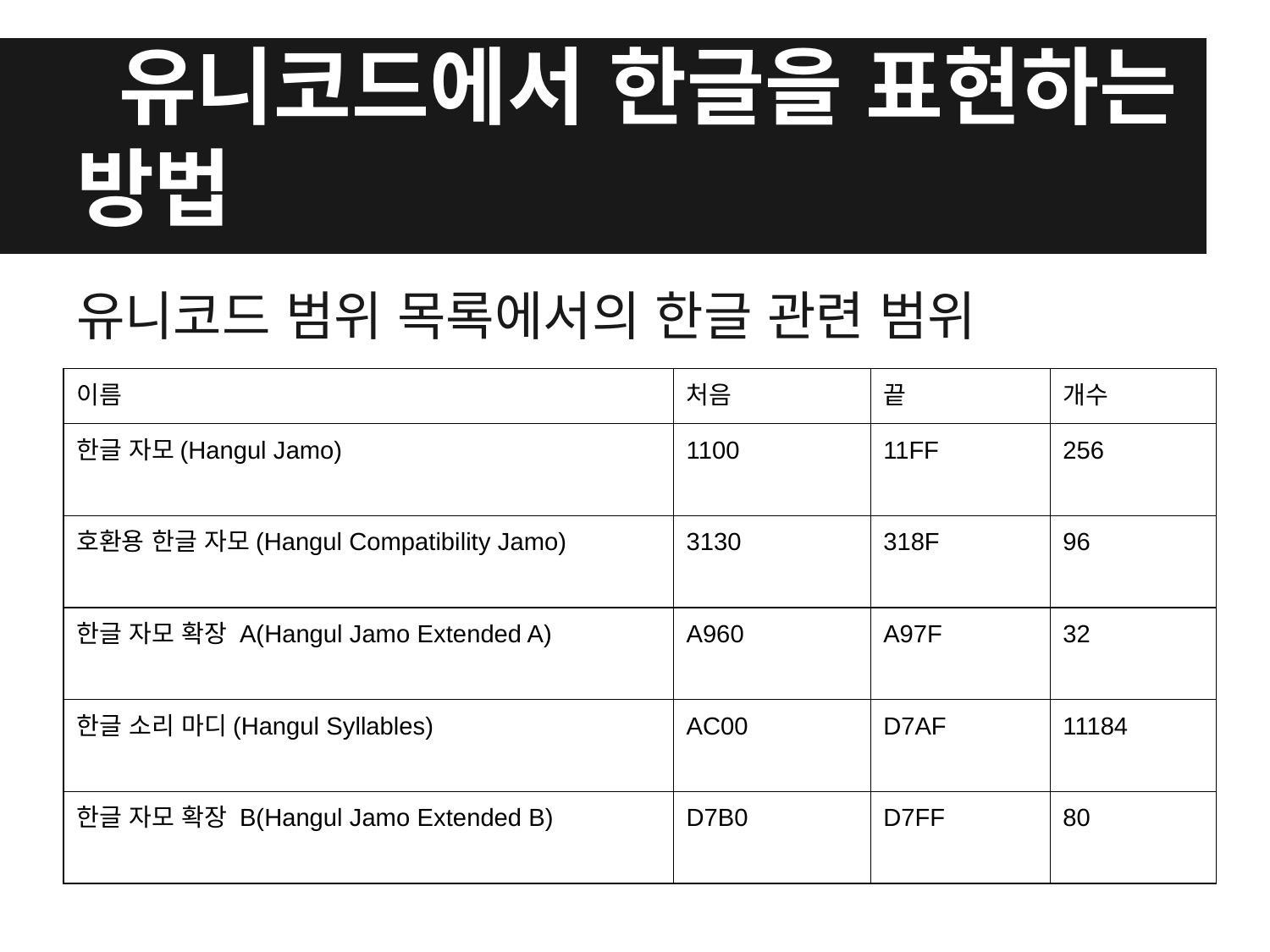

# 유니코드에서 한글을 표현하는 방법
유니코드 범위 목록에서의 한글 관련 범위
| 이름 | 처음 | 끝 | 개수 |
| --- | --- | --- | --- |
| 한글 자모(Hangul Jamo) | 1100 | 11FF | 256 |
| 호환용 한글 자모(Hangul Compatibility Jamo) | 3130 | 318F | 96 |
| 한글 자모 확장 A(Hangul Jamo Extended A) | A960 | A97F | 32 |
| 한글 소리 마디(Hangul Syllables) | AC00 | D7AF | 11184 |
| 한글 자모 확장 B(Hangul Jamo Extended B) | D7B0 | D7FF | 80 |